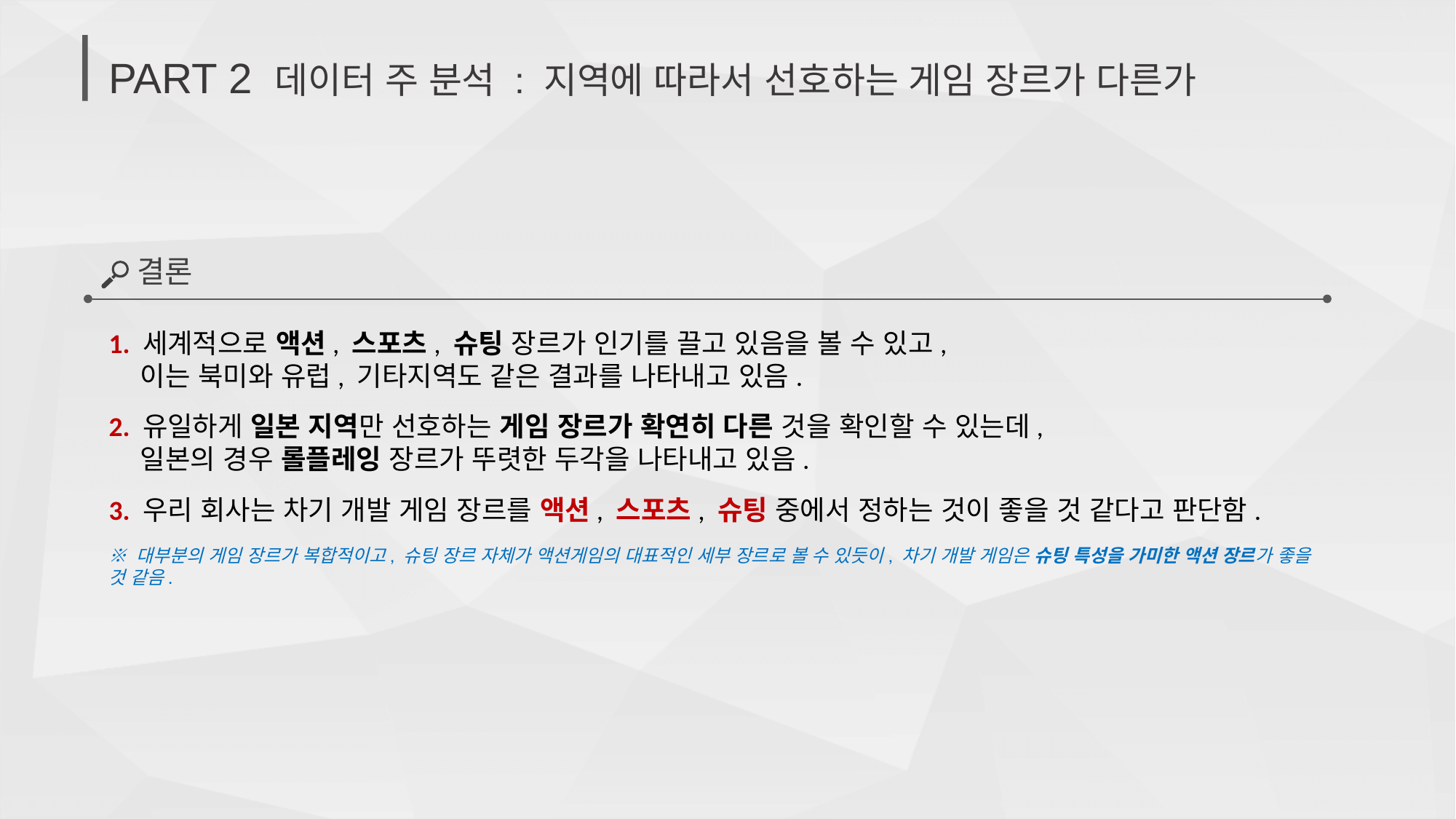

# PART 2 데이터 주 분석 : 지역에 따라서 선호하는 게임 장르가 다른가
결론

1. 세계적으로 액션, 스포츠, 슈팅 장르가 인기를 끌고 있음을 볼 수 있고,
    이는 북미와 유럽, 기타지역도 같은 결과를 나타내고 있음.

2. 유일하게 일본 지역만 선호하는 게임 장르가 확연히 다른 것을 확인할 수 있는데,
    일본의 경우 롤플레잉 장르가 뚜렷한 두각을 나타내고 있음.

3. 우리 회사는 차기 개발 게임 장르를 액션, 스포츠, 슈팅 중에서 정하는 것이 좋을 것 같다고 판단함.

※ 대부분의 게임 장르가 복합적이고, 슈팅 장르 자체가 액션게임의 대표적인 세부 장르로 볼 수 있듯이, 차기 개발 게임은 슈팅 특성을 가미한 액션 장르가 좋을 것 같음.